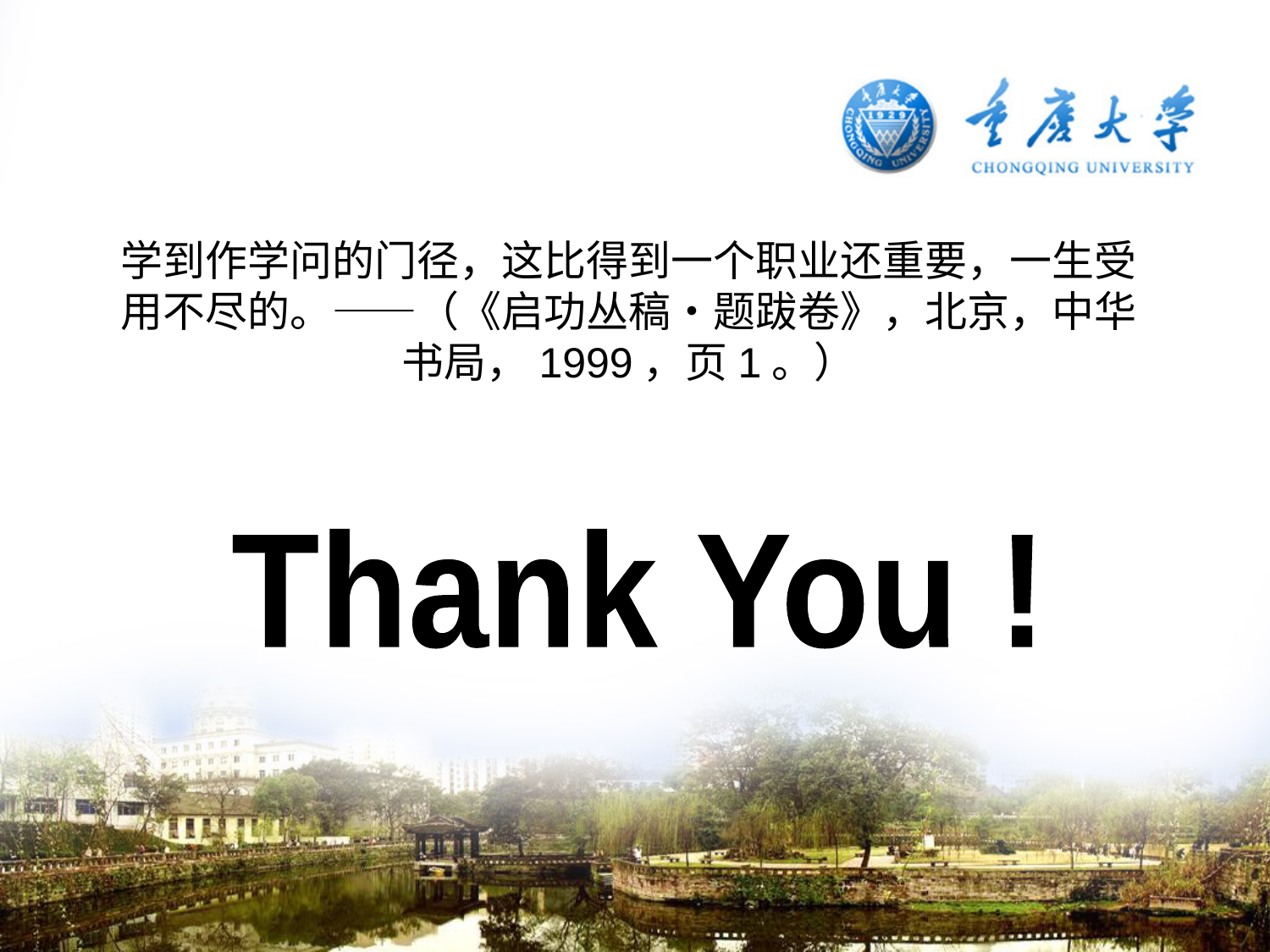

# 学到作学问的门径，这比得到一个职业还重要，一生受用不尽的。——（《启功丛稿•题跋卷》，北京，中华书局，1999，页1。）
Thank You !